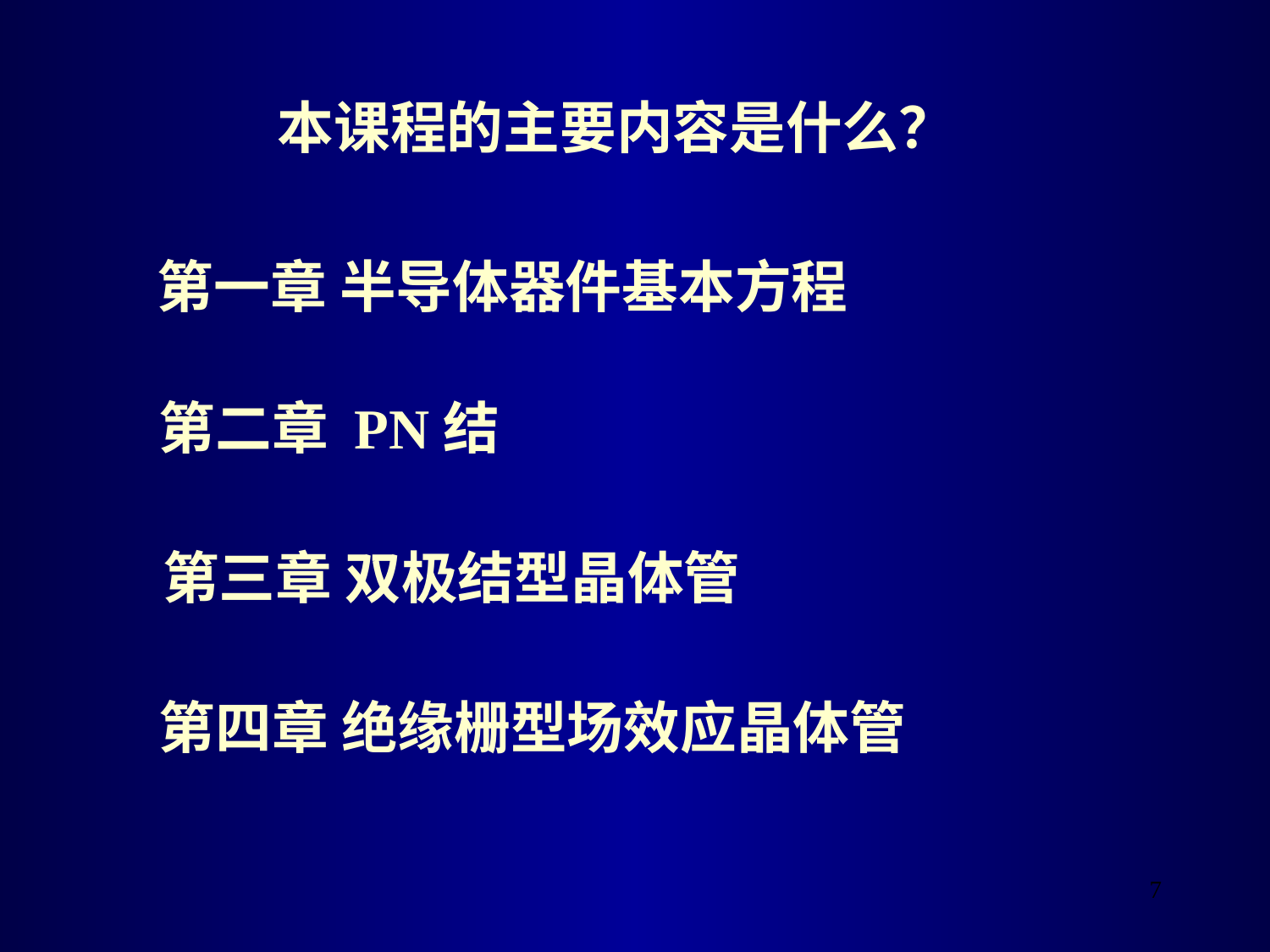

本课程的主要内容是什么？
第一章 半导体器件基本方程
第二章 PN结
第三章 双极结型晶体管
第四章 绝缘栅型场效应晶体管
7